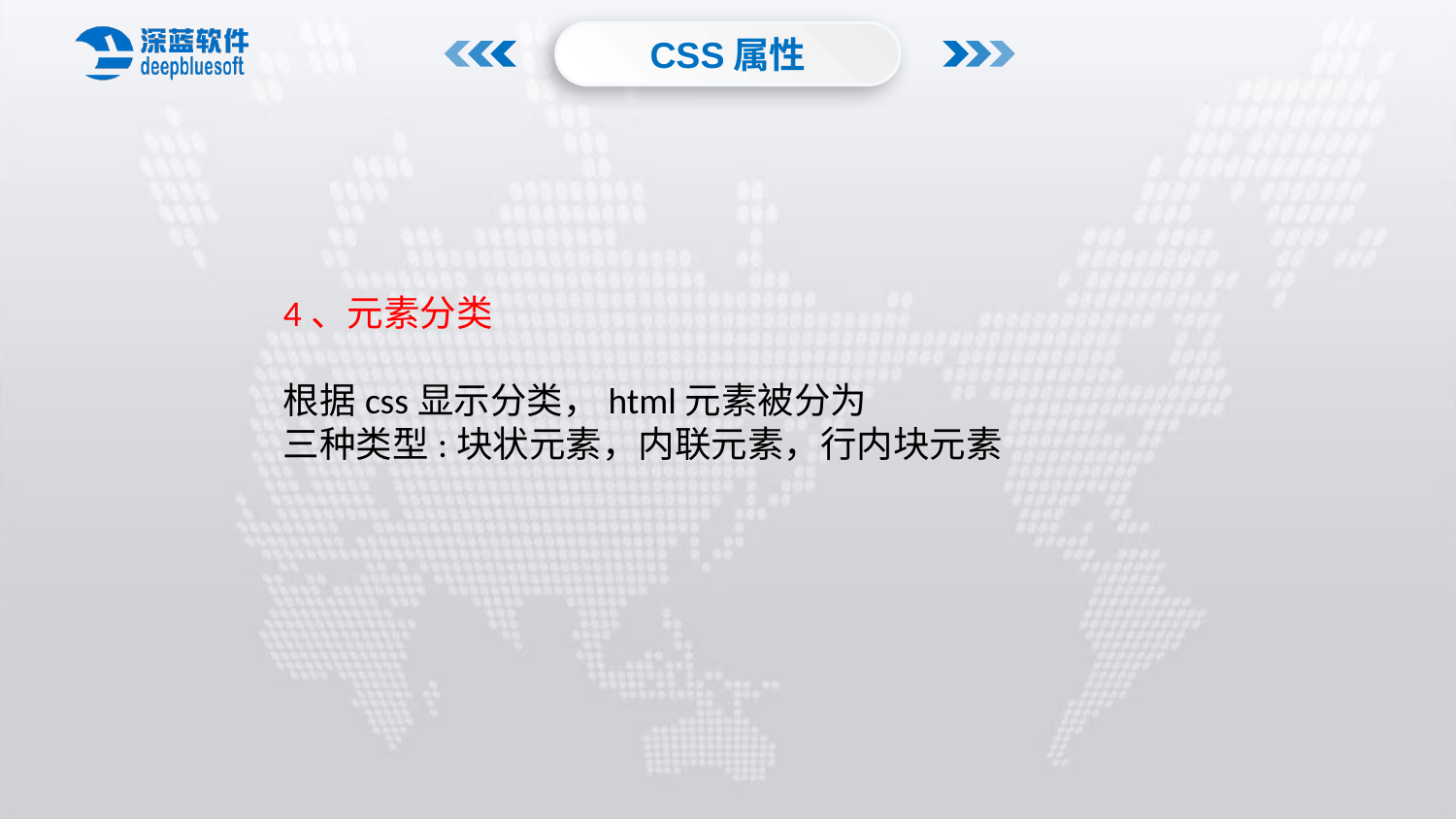

CSS属性

4、元素分类

根据css显示分类，html元素被分为
三种类型:块状元素，内联元素，行内块元素